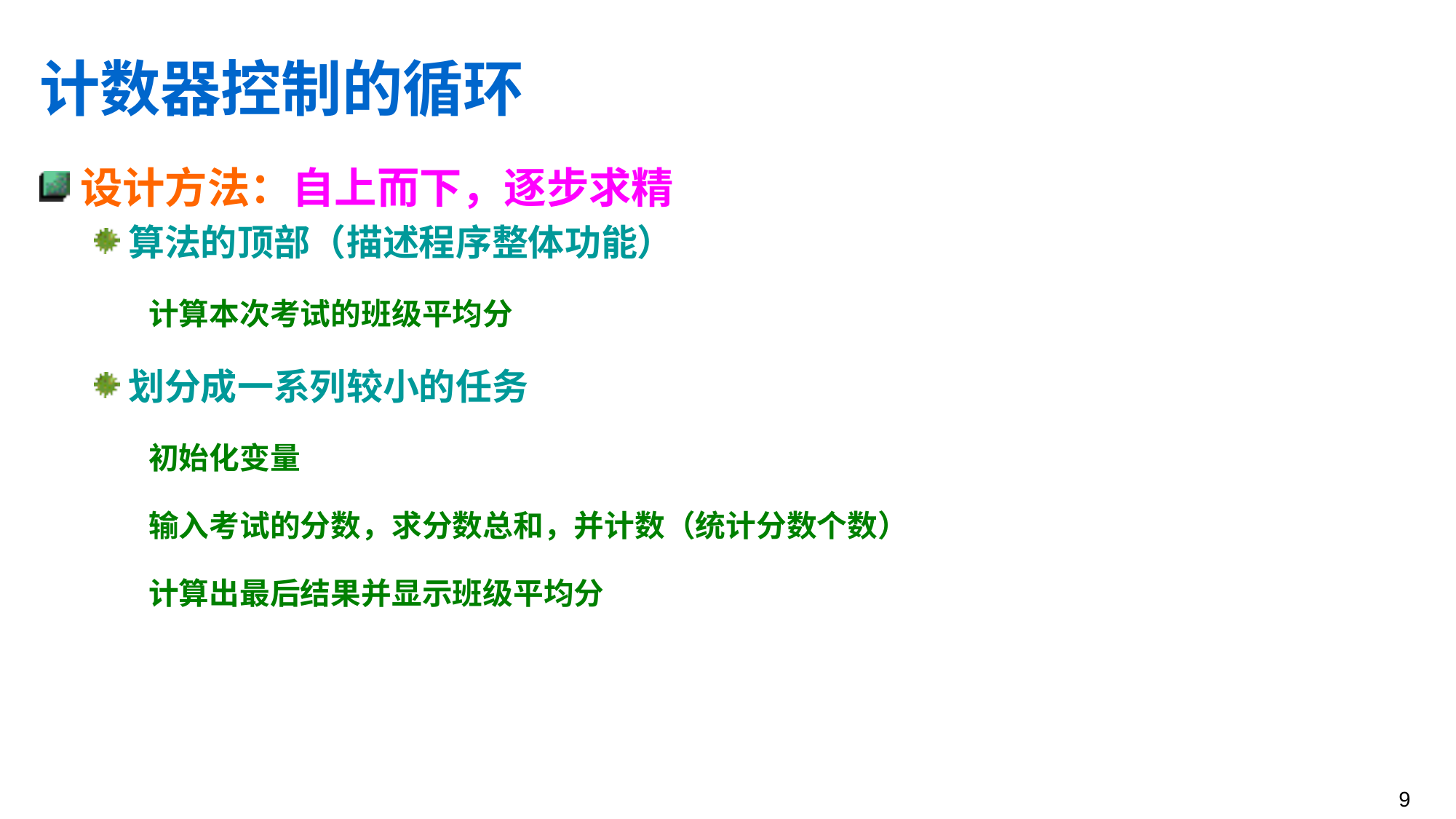

# 计数器控制的循环
设计方法：自上而下，逐步求精
算法的顶部（描述程序整体功能）

计算本次考试的班级平均分

划分成一系列较小的任务

初始化变量

输入考试的分数，求分数总和，并计数（统计分数个数）

计算出最后结果并显示班级平均分
9